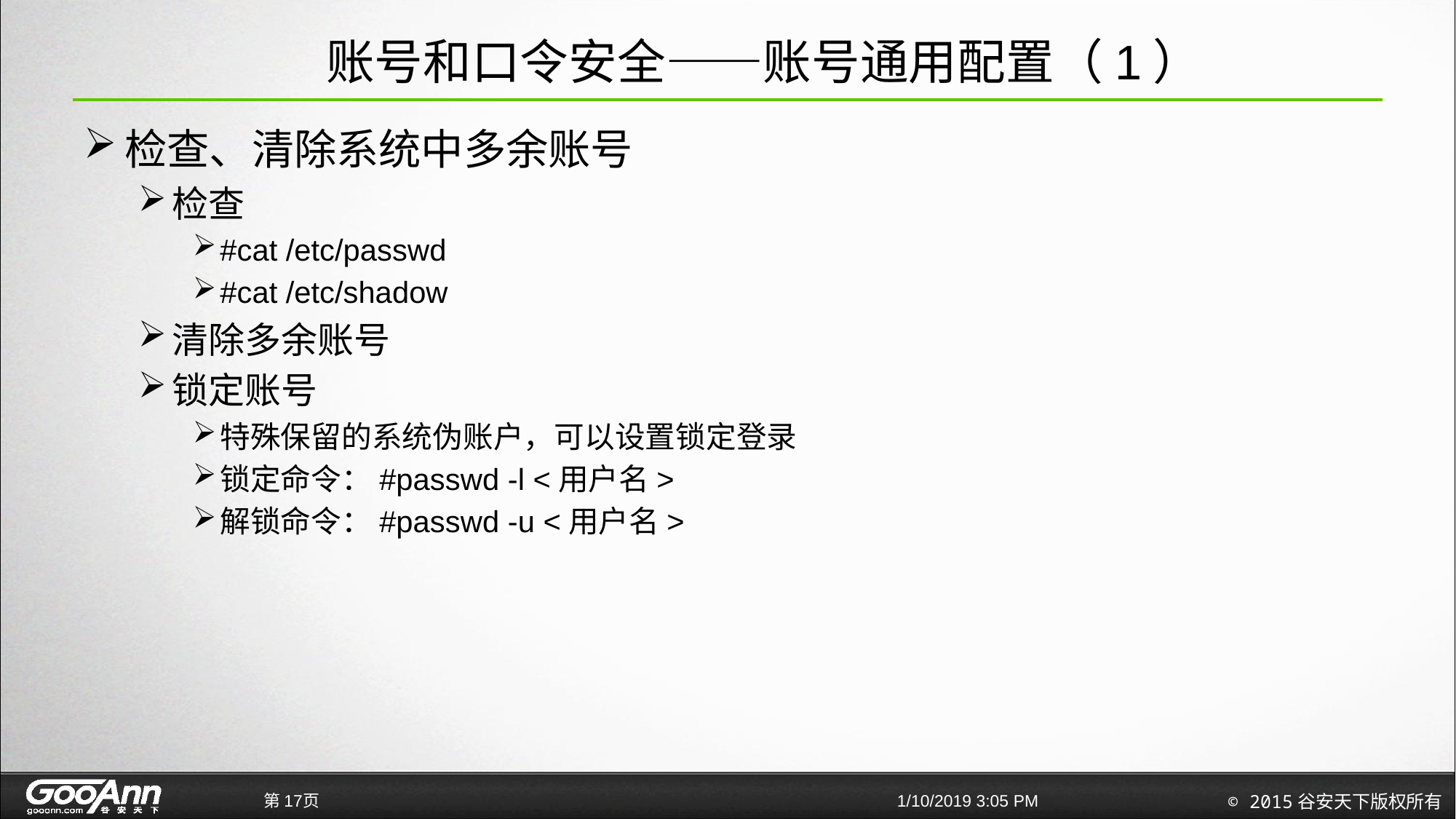

# 账号和口令安全——账号通用配置（1）
检查、清除系统中多余账号
检查
#cat /etc/passwd
#cat /etc/shadow
清除多余账号
锁定账号
特殊保留的系统伪账户，可以设置锁定登录
锁定命令：#passwd -l <用户名>
解锁命令：#passwd -u <用户名>